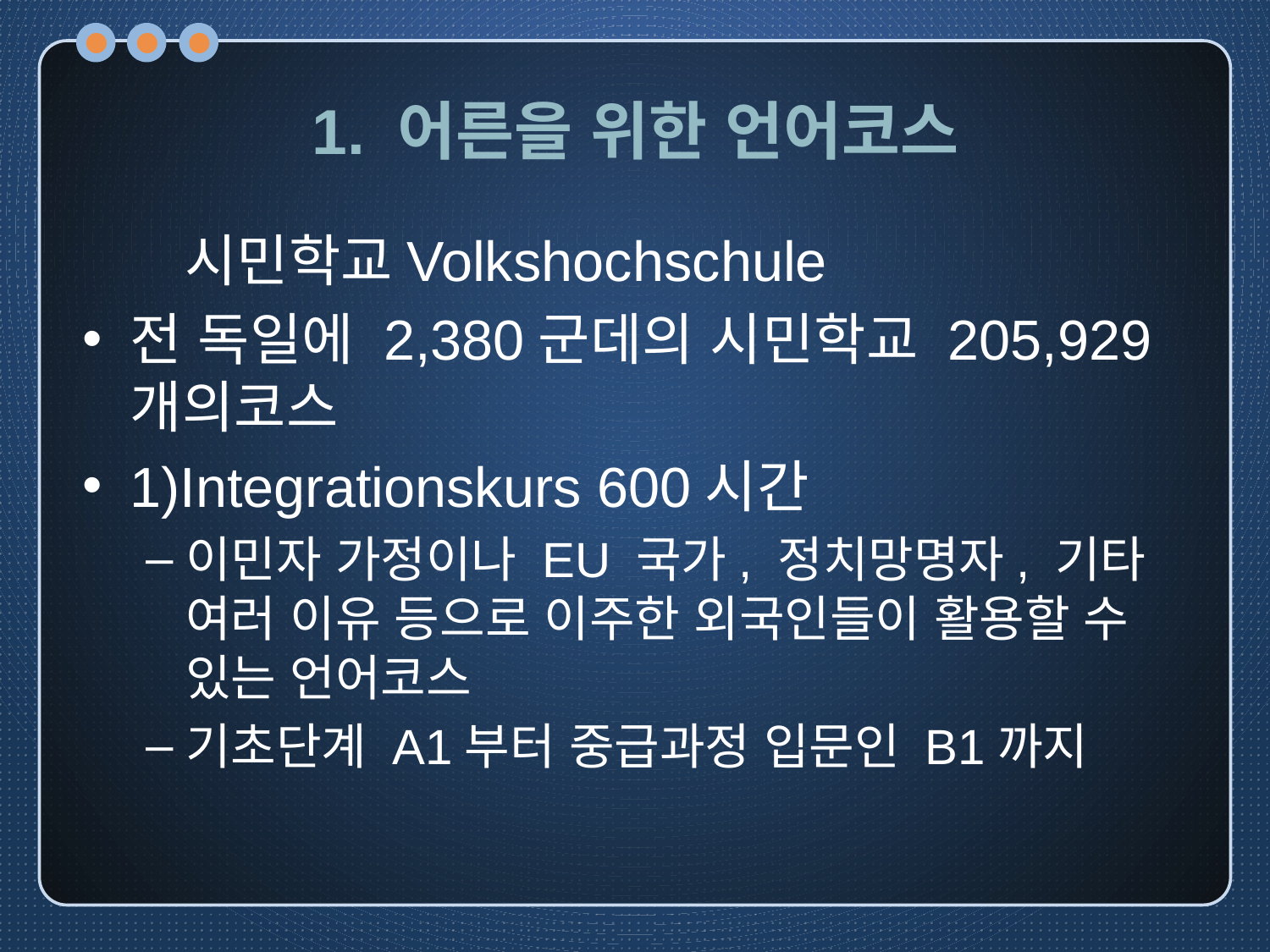

# 1. 어른을 위한 언어코스
     시민학교Volkshochschule
전 독일에 2,380군데의 시민학교 205,929개의코스
1)Integrationskurs 600시간
이민자 가정이나 EU 국가, 정치망명자, 기타 여러 이유 등으로 이주한 외국인들이 활용할 수 있는 언어코스
기초단계 A1부터 중급과정 입문인 B1까지